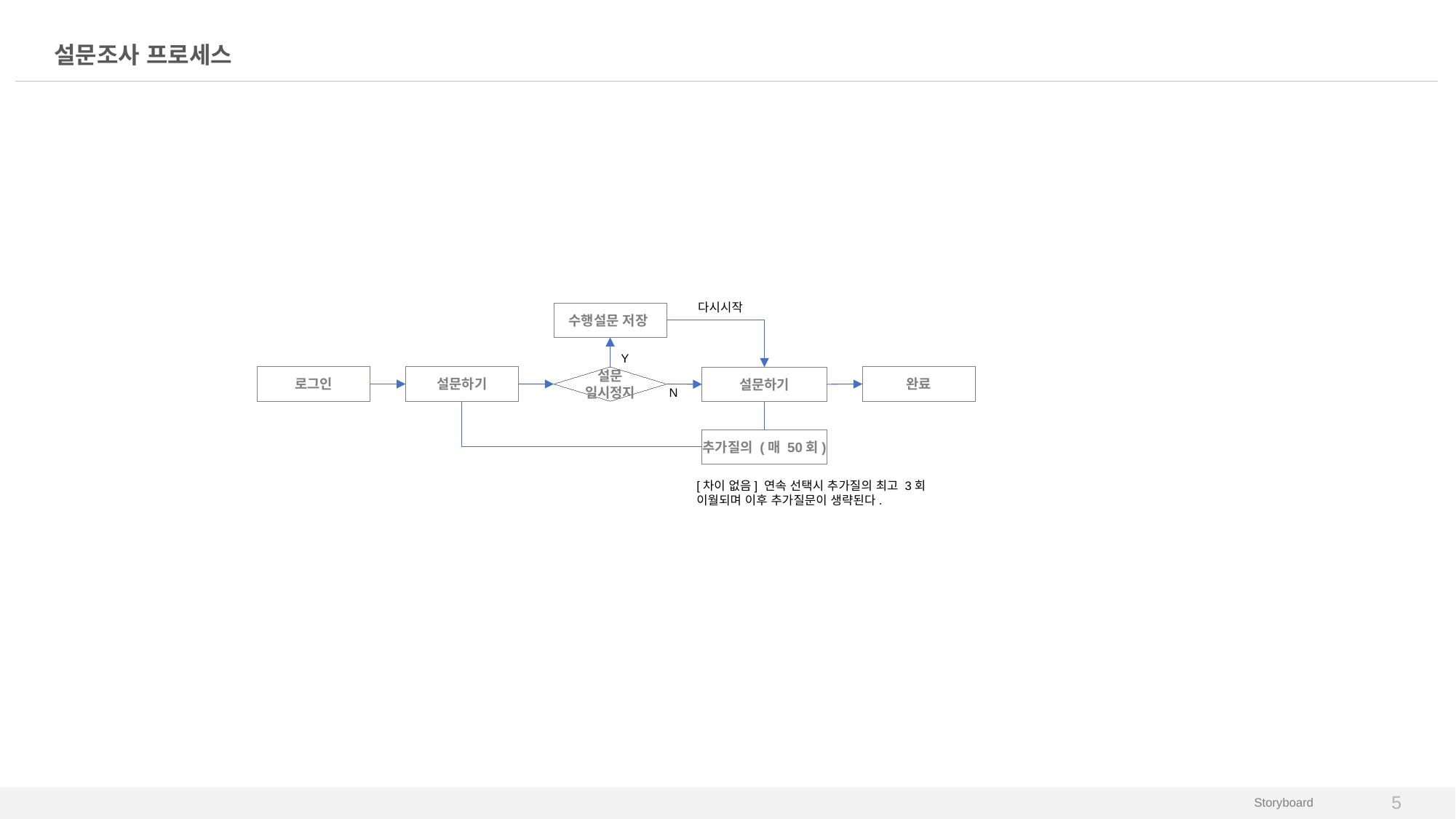

설문조사 프로세스
다시시작
수행설문 저장
Y
로그인
설문하기
설문
일시정지
완료
설문하기
N
추가질의 (매 50회)
[차이 없음] 연속 선택시 추가질의 최고 3회 이월되며 이후 추가질문이 생략된다.
5